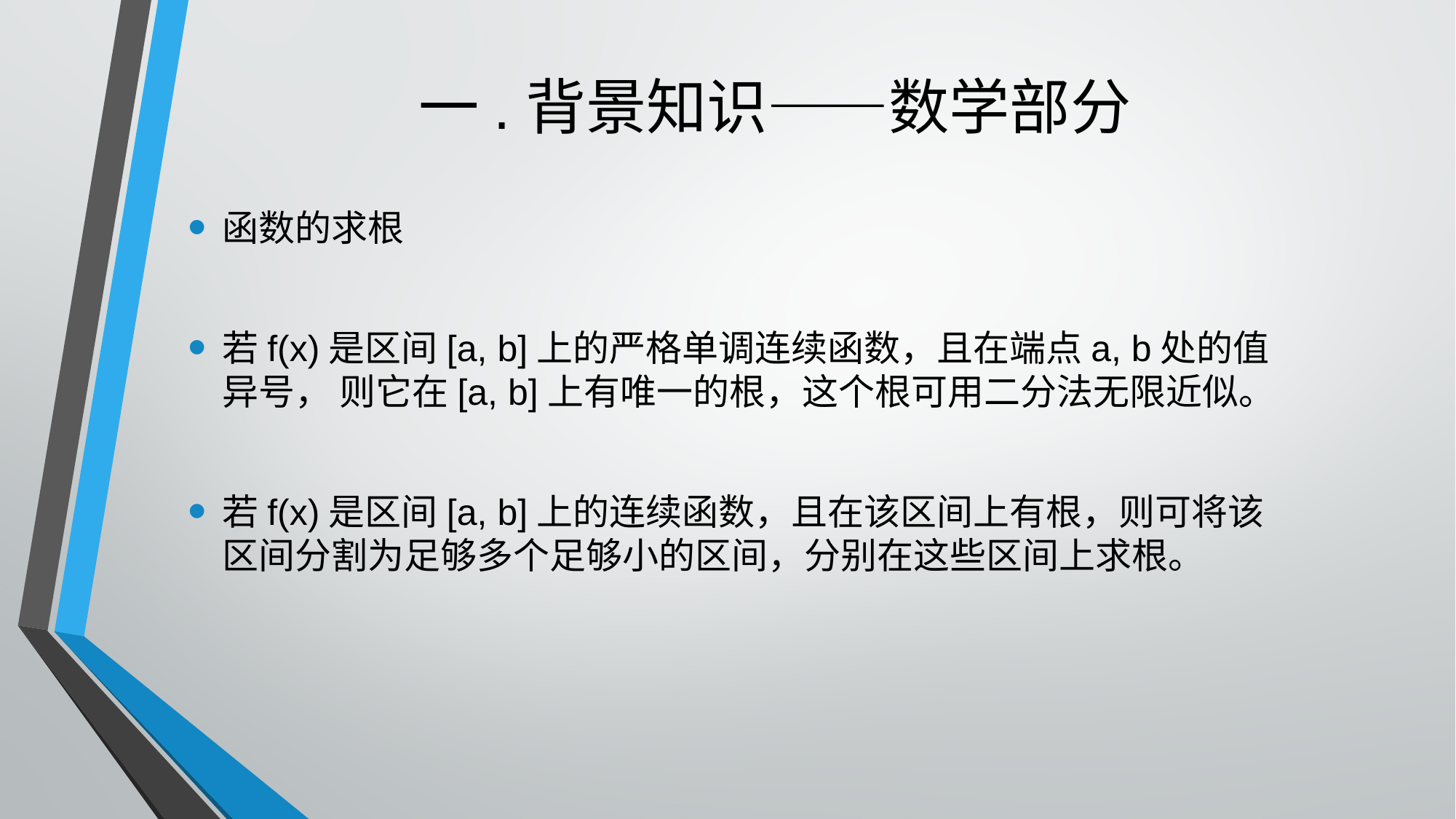

# 一.背景知识——数学部分
函数的求根

若f(x)是区间[a, b]上的严格单调连续函数，且在端点a, b处的值异号， 则它在[a, b]上有唯一的根，这个根可用二分法无限近似。

若f(x)是区间[a, b]上的连续函数，且在该区间上有根，则可将该区间分割为足够多个足够小的区间，分别在这些区间上求根。